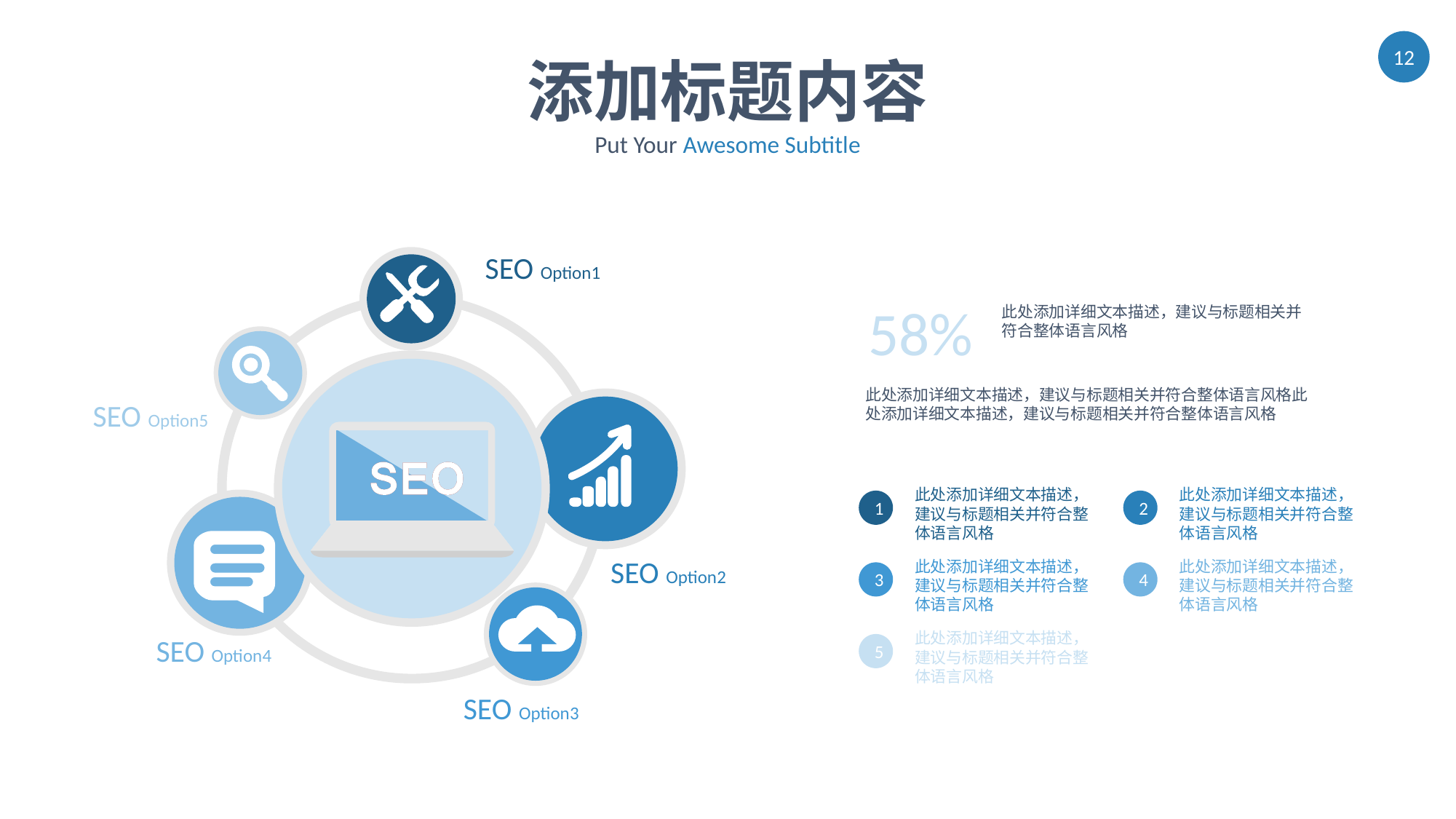

添加标题内容
Put Your Awesome Subtitle
SEO Option1

58%
此处添加详细文本描述，建议与标题相关并符合整体语言风格
此处添加详细文本描述，建议与标题相关并符合整体语言风格此处添加详细文本描述，建议与标题相关并符合整体语言风格

SEO Option5
此处添加详细文本描述，建议与标题相关并符合整体语言风格
此处添加详细文本描述，建议与标题相关并符合整体语言风格
1
2
SEO Option2
此处添加详细文本描述，建议与标题相关并符合整体语言风格
此处添加详细文本描述，建议与标题相关并符合整体语言风格
3
4
此处添加详细文本描述，建议与标题相关并符合整体语言风格
SEO Option4
5
SEO Option3